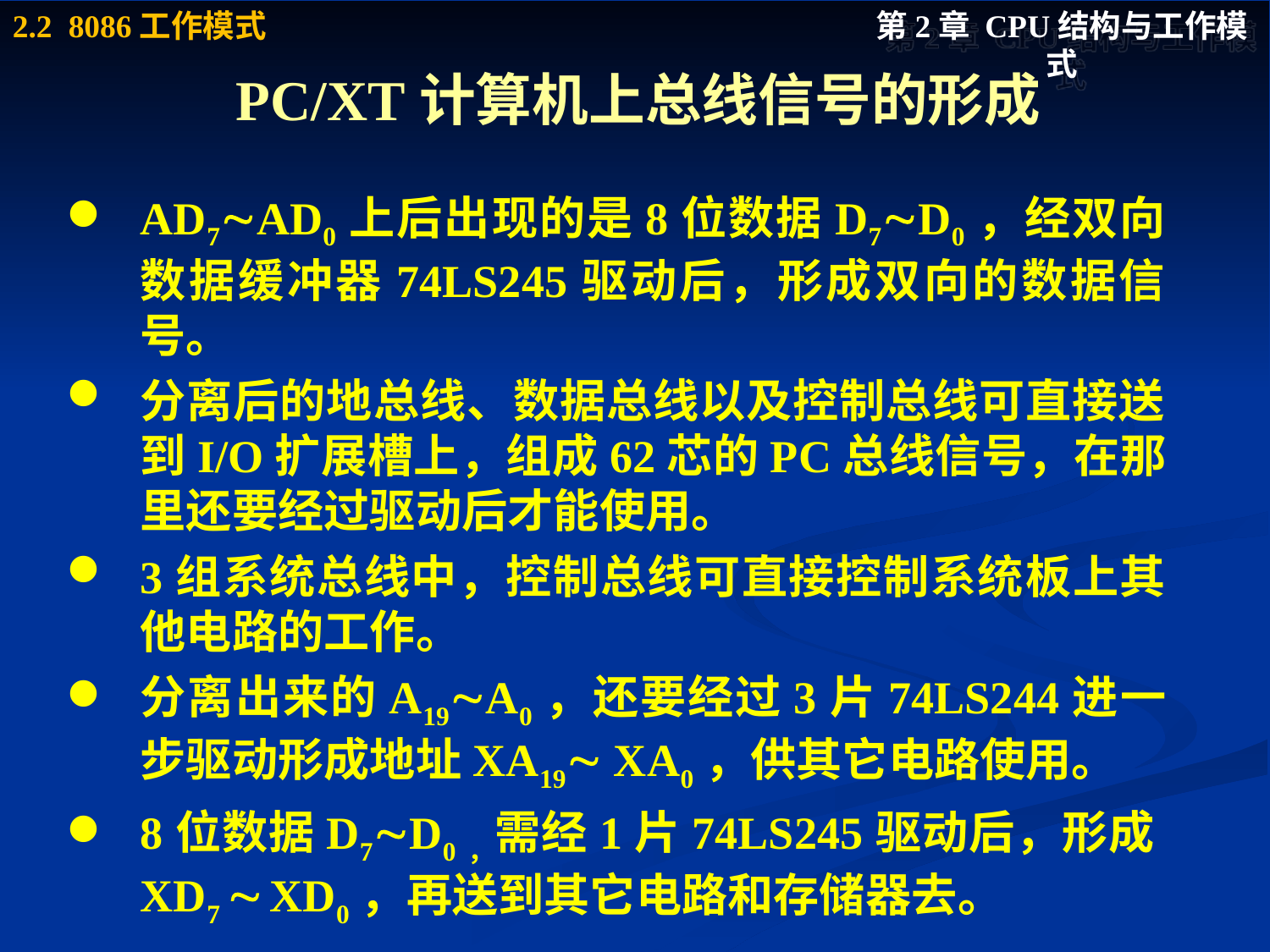

# PC/XT计算机上总线信号的形成
AD7∼AD0上后出现的是8位数据D7∼D0，经双向数据缓冲器74LS245驱动后，形成双向的数据信号。
分离后的地总线、数据总线以及控制总线可直接送到I/O扩展槽上，组成62芯的PC总线信号，在那里还要经过驱动后才能使用。
3组系统总线中，控制总线可直接控制系统板上其他电路的工作。
分离出来的A19∼A0，还要经过3片74LS244进一步驱动形成地址XA19∼ XA0，供其它电路使用。
8位数据D7∼D0，需经1片74LS245驱动后，形成XD7 ∼ XD0，再送到其它电路和存储器去。